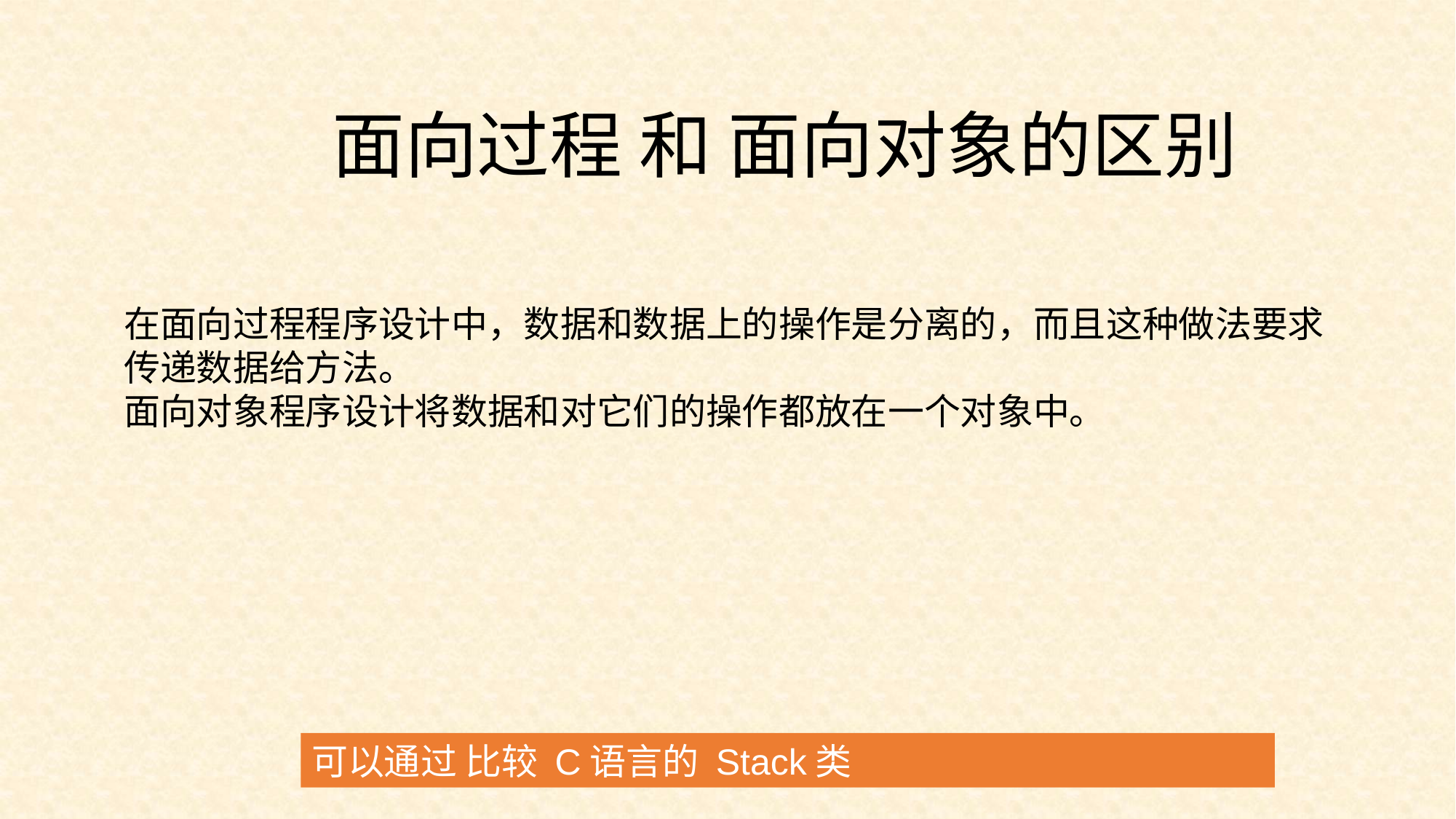

面向过程 和 面向对象的区别
在面向过程程序设计中，数据和数据上的操作是分离的，而且这种做法要求传递数据给方法。
面向对象程序设计将数据和对它们的操作都放在一个对象中。
可以通过 比较 C语言的 Stack类